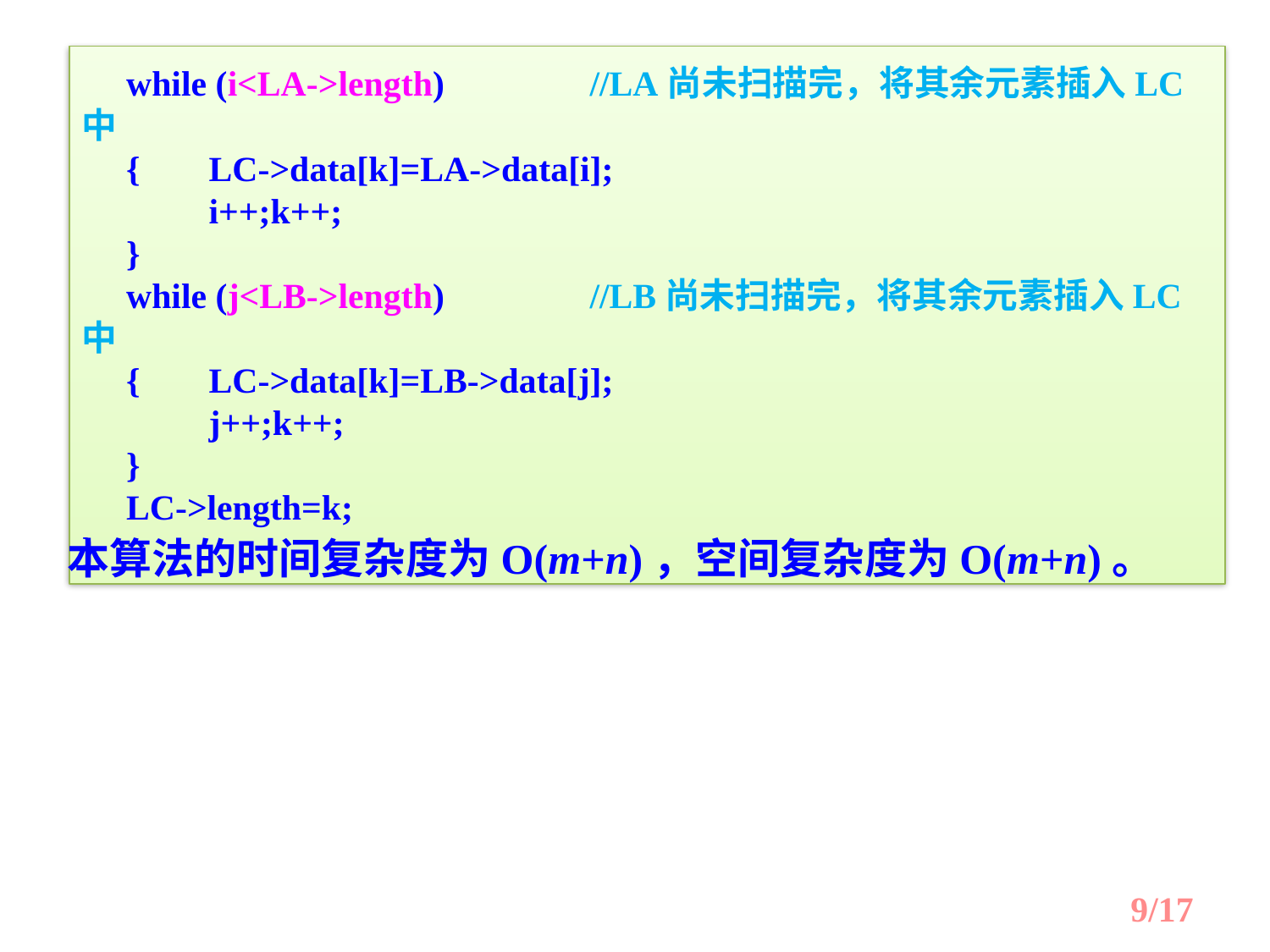

while (i<LA->length)		//LA尚未扫描完，将其余元素插入LC中
     {	LC->data[k]=LA->data[i];
	i++;k++;
     }
     while (j<LB->length)		//LB尚未扫描完，将其余元素插入LC中
     {	LC->data[k]=LB->data[j];
	j++;k++;
     }
     LC->length=k;
}
本算法的时间复杂度为O(m+n)，空间复杂度为O(m+n)。
9/17